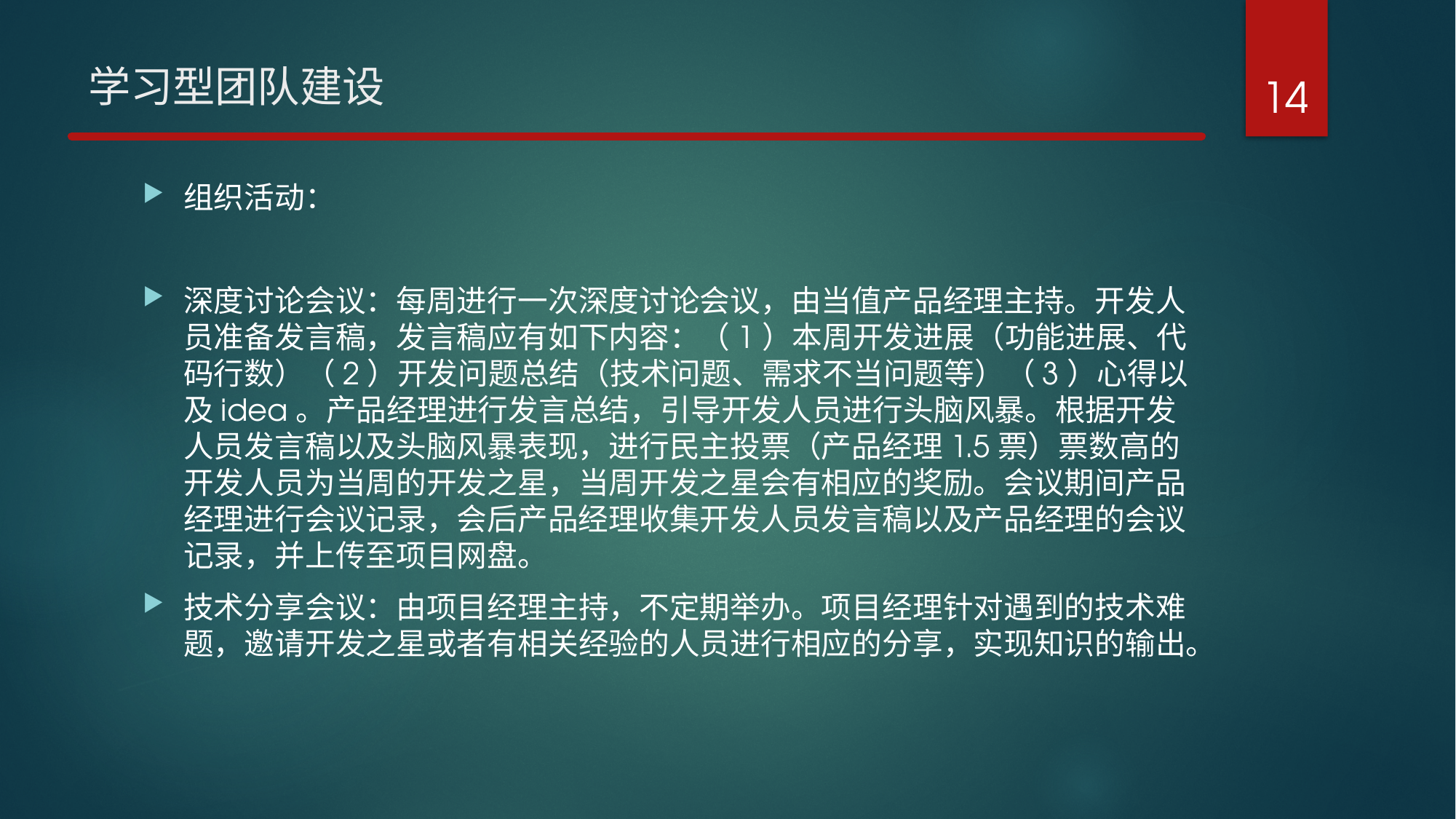

14
# 学习型团队建设
组织活动：

深度讨论会议：每周进行一次深度讨论会议，由当值产品经理主持。开发人员准备发言稿，发言稿应有如下内容：（1）本周开发进展（功能进展、代码行数）（2）开发问题总结（技术问题、需求不当问题等）（3）心得以及idea。产品经理进行发言总结，引导开发人员进行头脑风暴。根据开发人员发言稿以及头脑风暴表现，进行民主投票（产品经理1.5票）票数高的开发人员为当周的开发之星，当周开发之星会有相应的奖励。会议期间产品经理进行会议记录，会后产品经理收集开发人员发言稿以及产品经理的会议记录，并上传至项目网盘。
技术分享会议：由项目经理主持，不定期举办。项目经理针对遇到的技术难题，邀请开发之星或者有相关经验的人员进行相应的分享，实现知识的输出。